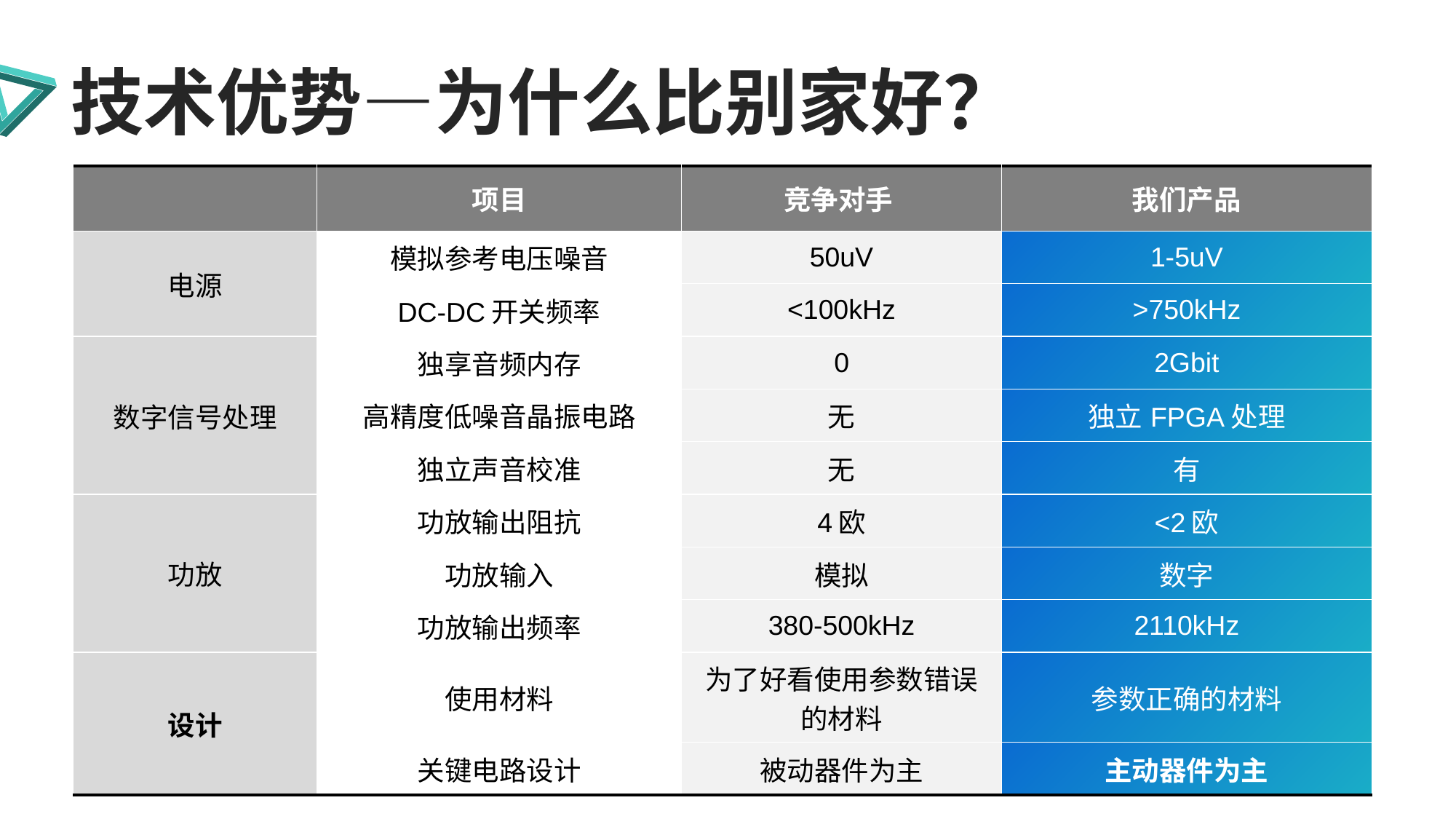

技术优势—为什么比别家好？

|  | 项目 | 竞争对手 | 我们产品 |
| --- | --- | --- | --- |
| 电源 | 模拟参考电压噪音 | 50uV | 1-5uV |
|  | DC-DC开关频率 | <100kHz | >750kHz |
| 数字信号处理 | 独享音频内存 | 0 | 2Gbit |
|  | 高精度低噪音晶振电路 | 无 | 独立FPGA处理 |
|  | 独立声音校准 | 无 | 有 |
| 功放 | 功放输出阻抗 | 4欧 | <2欧 |
|  | 功放输入 | 模拟 | 数字 |
|  | 功放输出频率 | 380-500kHz | 2110kHz |
| 设计 | 使用材料 | 为了好看使用参数错误的材料 | 参数正确的材料 |
|  | 关键电路设计 | 被动器件为主 | 主动器件为主 |